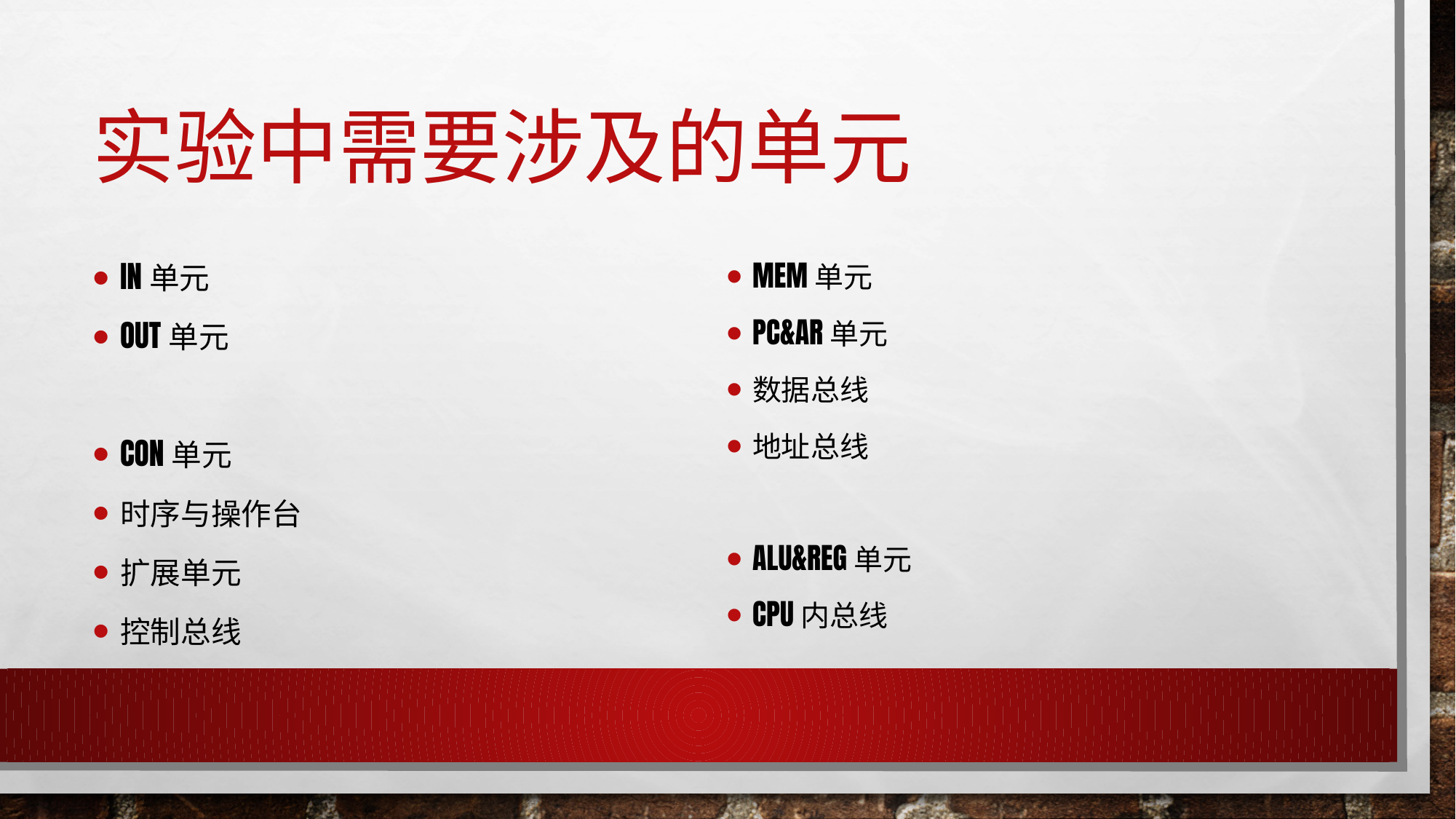

# 实验中需要涉及的单元
IN单元
OUT单元

CON单元
时序与操作台
扩展单元
控制总线
MEM单元
PC&AR单元
数据总线
地址总线

ALU&REG单元
CPU内总线